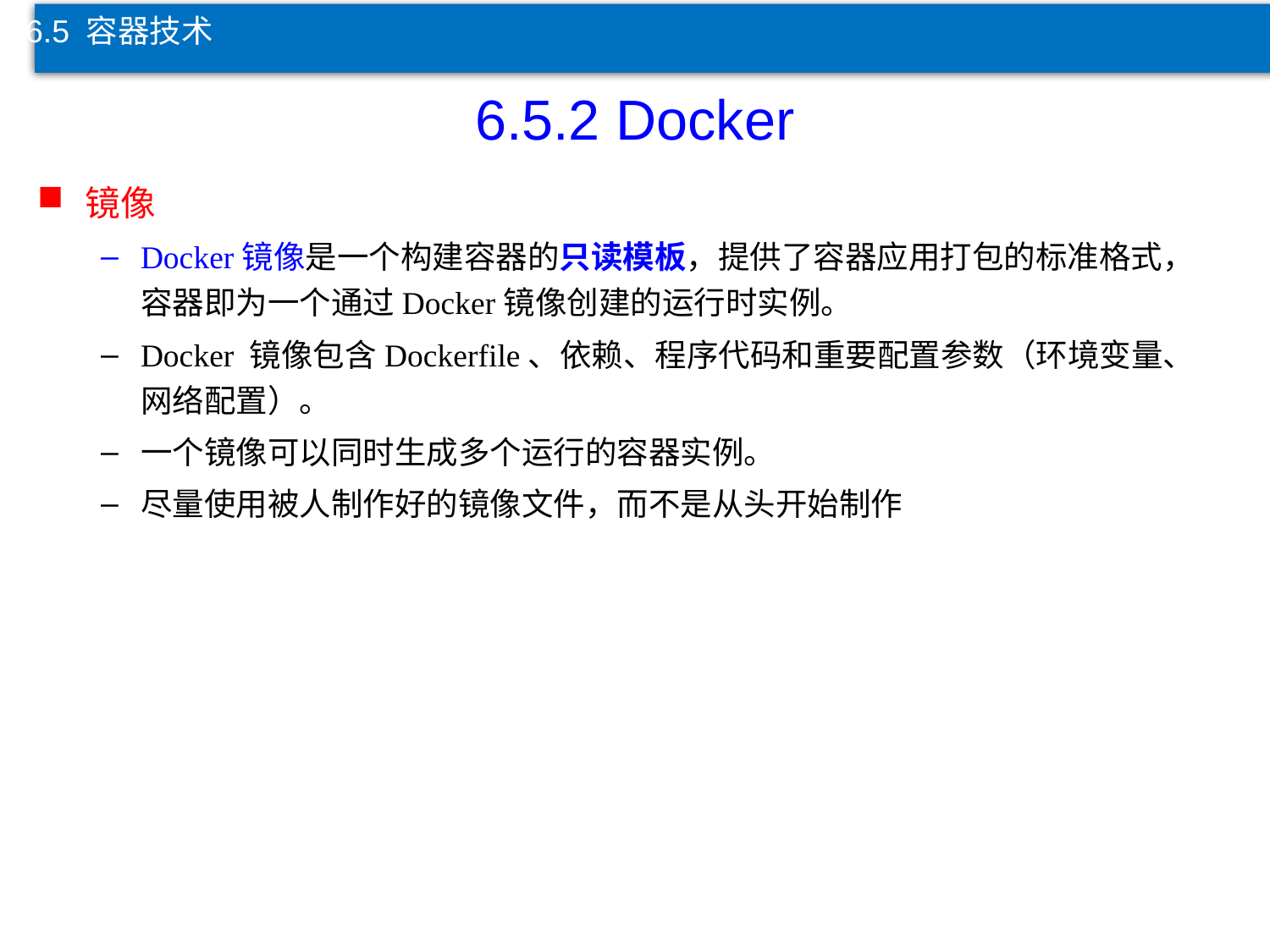

6.5 容器技术
6.5.2 Docker
镜像
Docker镜像是一个构建容器的只读模板，提供了容器应用打包的标准格式，容器即为一个通过Docker镜像创建的运行时实例。
Docker 镜像包含Dockerfile、依赖、程序代码和重要配置参数（环境变量、网络配置）。
一个镜像可以同时生成多个运行的容器实例。
尽量使用被人制作好的镜像文件，而不是从头开始制作

33